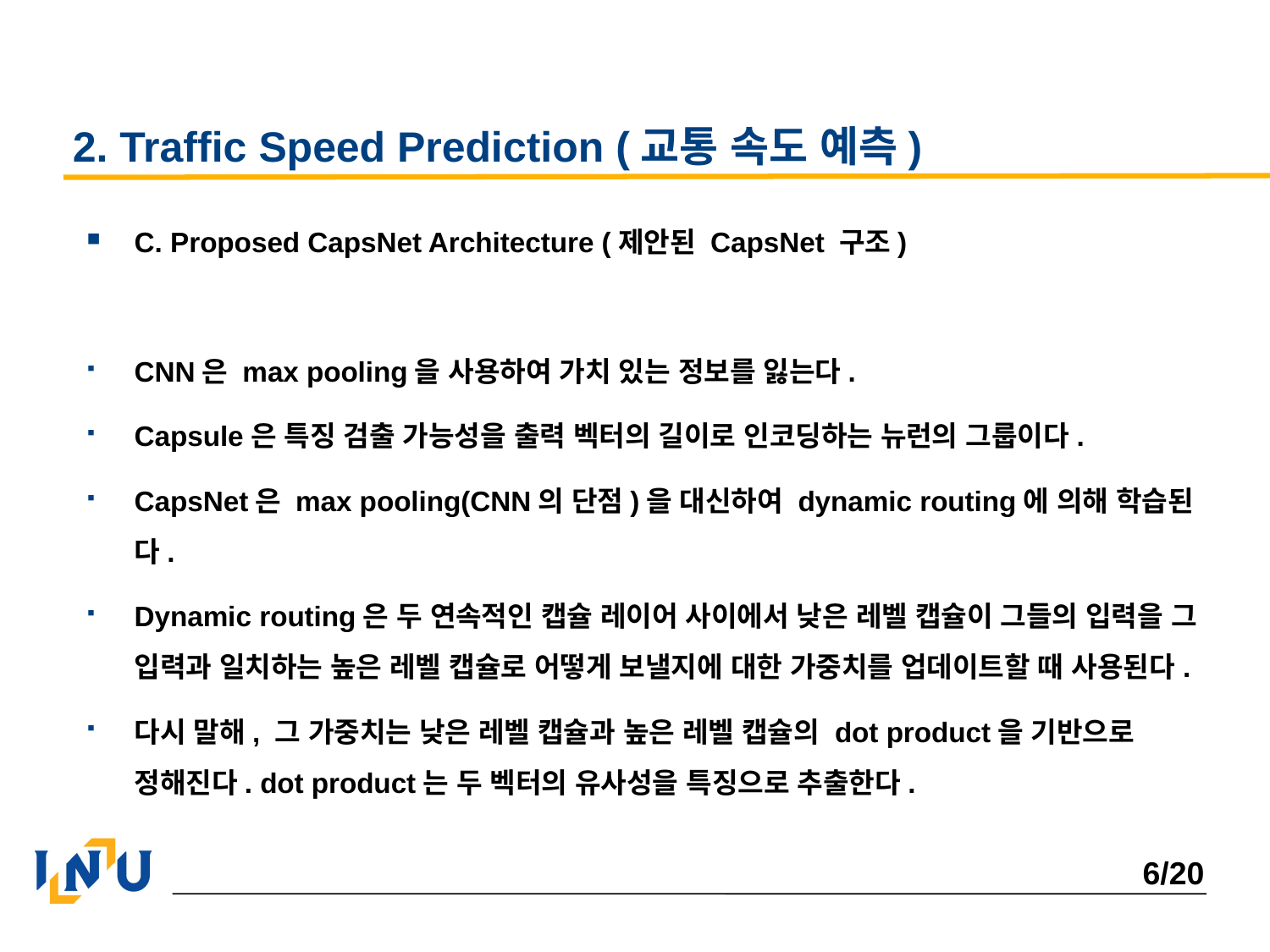

# 2. Traffic Speed Prediction (교통 속도 예측)
C. Proposed CapsNet Architecture (제안된 CapsNet 구조)

CNN은 max pooling을 사용하여 가치 있는 정보를 잃는다.
Capsule은 특징 검출 가능성을 출력 벡터의 길이로 인코딩하는 뉴런의 그룹이다.
CapsNet은 max pooling(CNN의 단점)을 대신하여 dynamic routing에 의해 학습된다.
Dynamic routing은 두 연속적인 캡슐 레이어 사이에서 낮은 레벨 캡슐이 그들의 입력을 그 입력과 일치하는 높은 레벨 캡슐로 어떻게 보낼지에 대한 가중치를 업데이트할 때 사용된다.
다시 말해, 그 가중치는 낮은 레벨 캡슐과 높은 레벨 캡슐의 dot product을 기반으로 정해진다. dot product는 두 벡터의 유사성을 특징으로 추출한다.